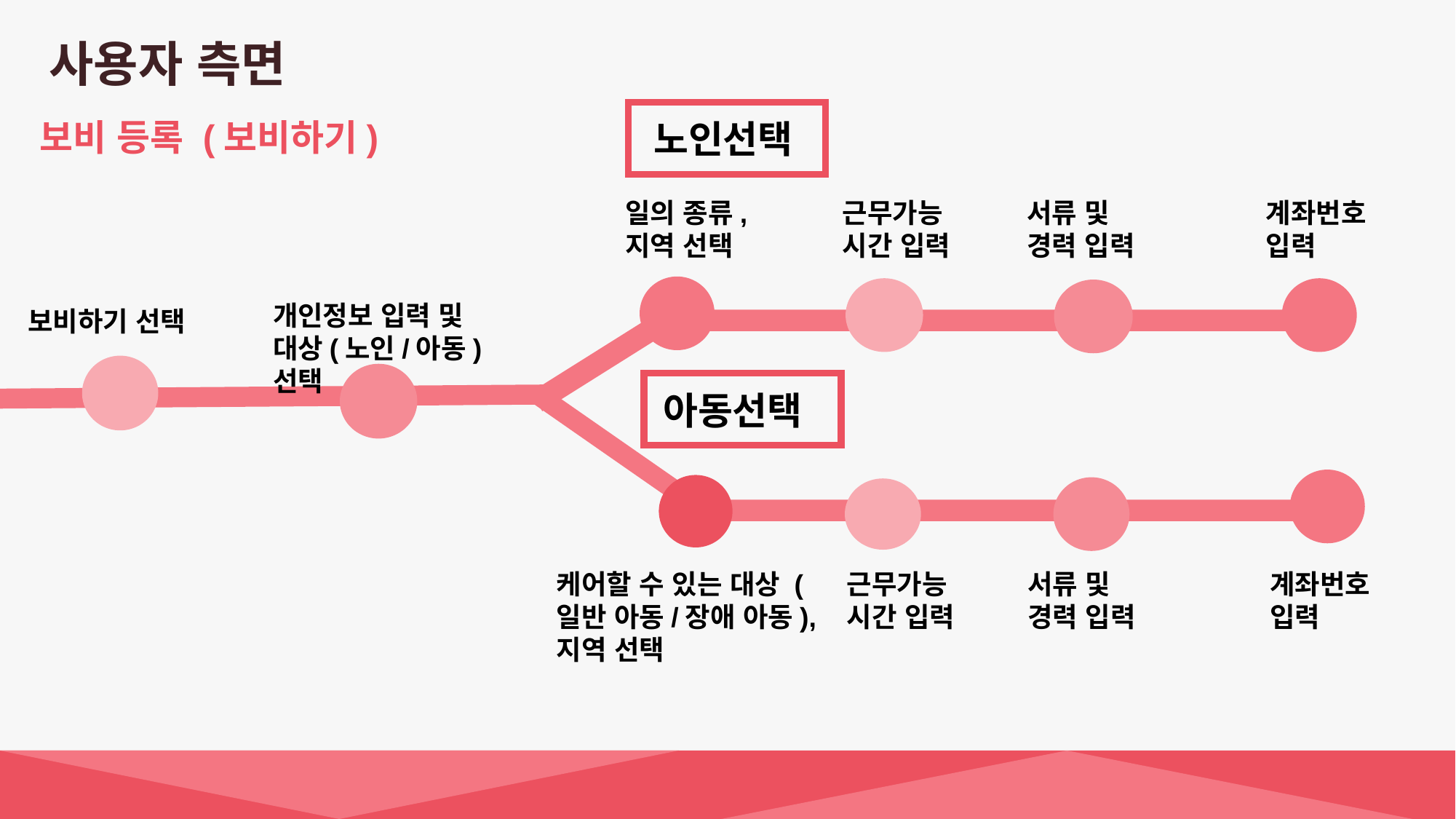

사용자 측면

보비 등록 (보비하기)
노인선택
일의 종류,
지역 선택
근무가능 시간 입력
서류 및 경력 입력
계좌번호
입력

개인정보 입력 및
대상(노인/아동) 선택
보비하기 선택

아동선택

케어할 수 있는 대상 (일반 아동/장애 아동), 지역 선택
근무가능 시간 입력
서류 및 경력 입력
계좌번호
입력